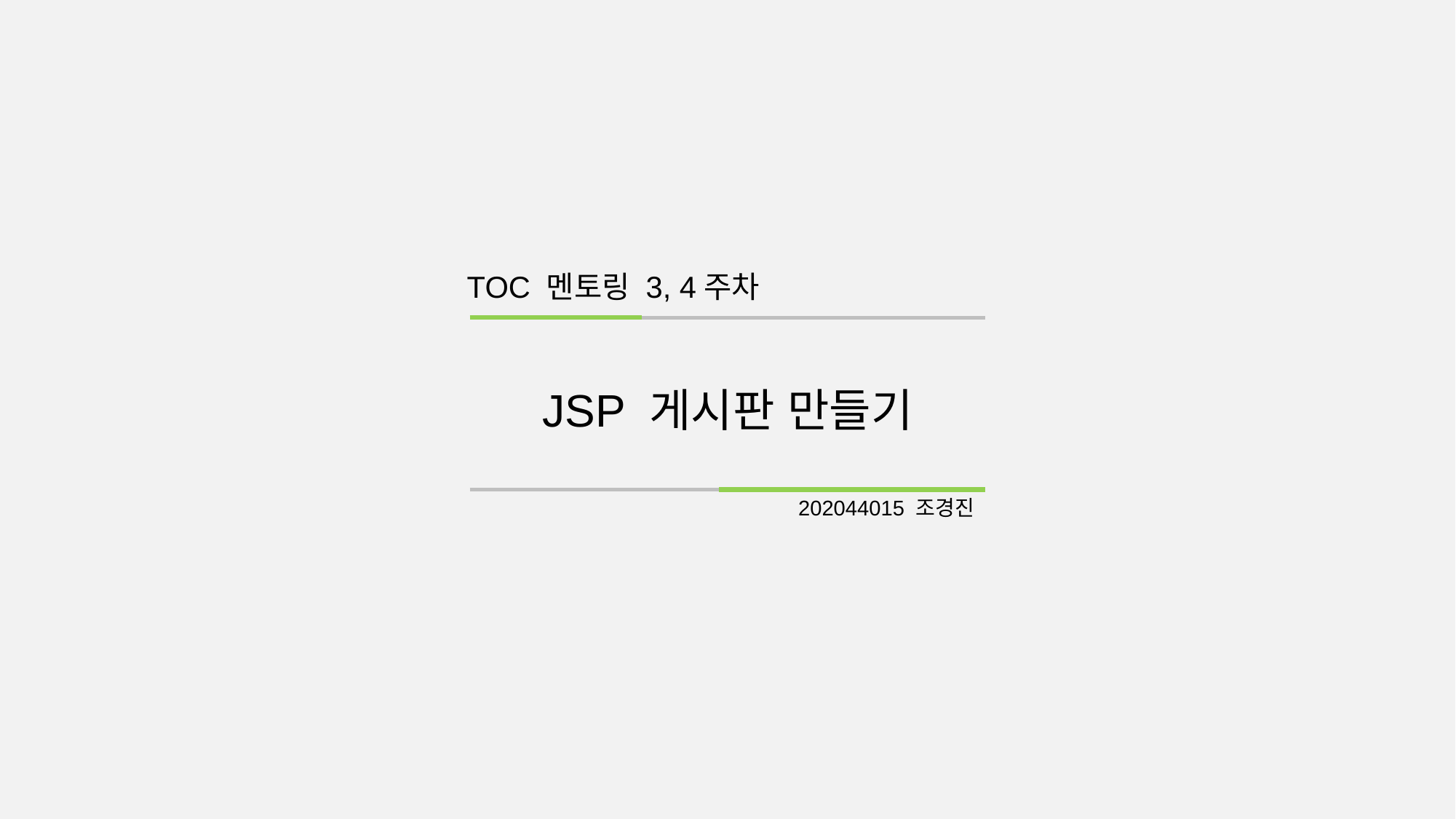

TOC 멘토링 3, 4주차
JSP 게시판 만들기
202044015 조경진